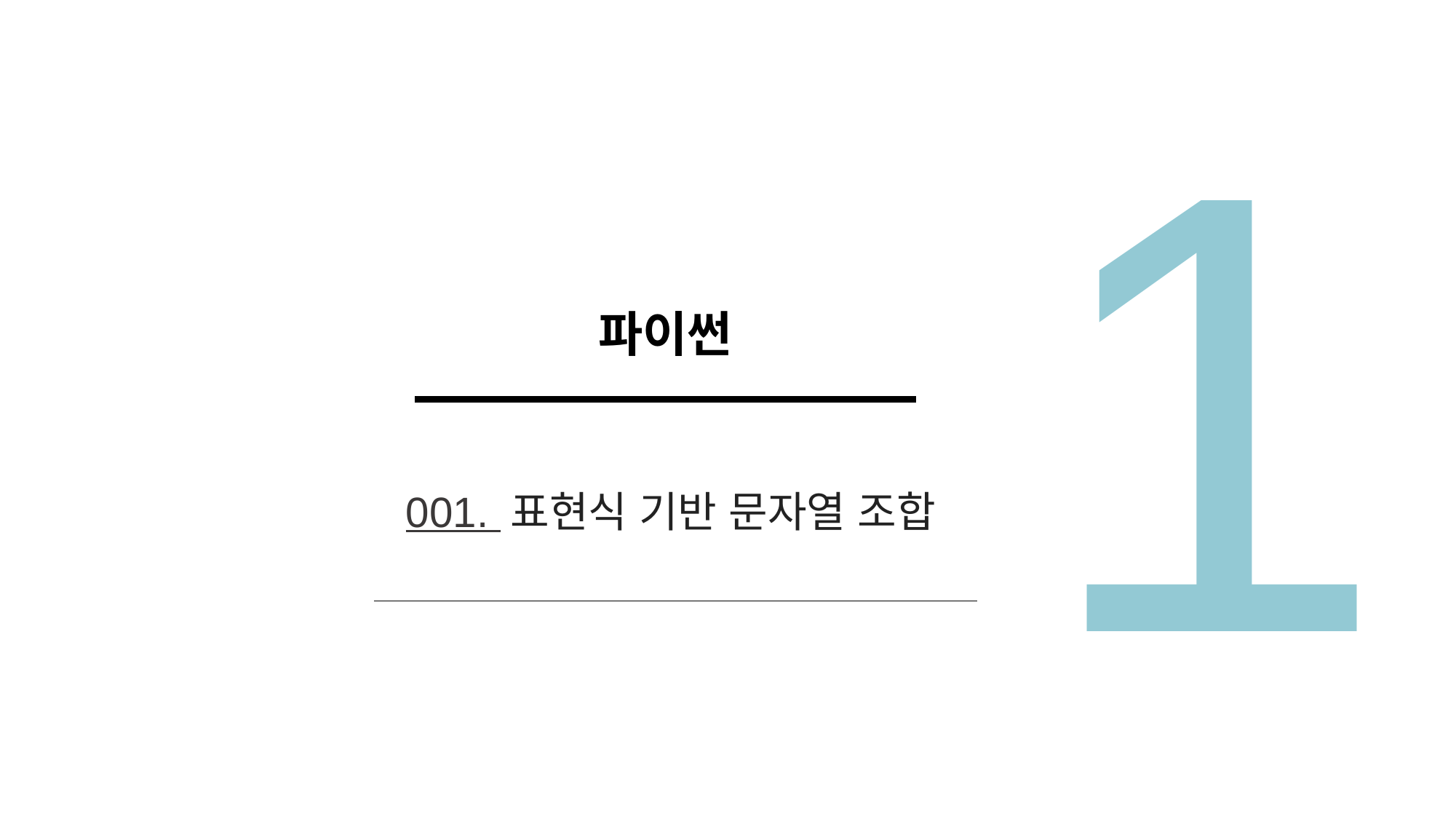

1
파이썬
001. 표현식 기반 문자열 조합